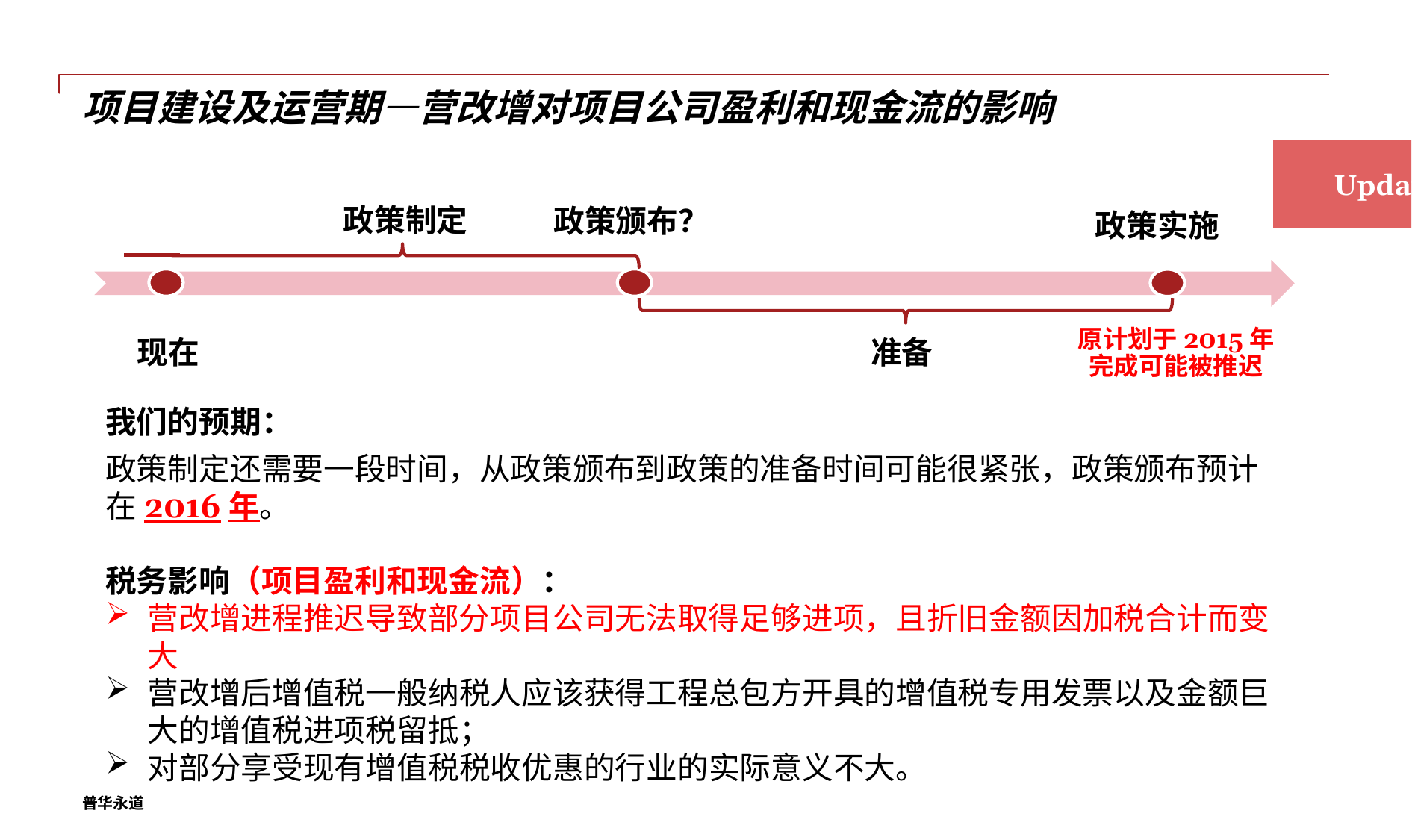

# 项目建设及运营期—营改增对项目公司盈利和现金流的影响
Updated

政策颁布？
准备
政策实施

政策制定

现在

原计划于2015年完成可能被推迟
我们的预期：
政策制定还需要一段时间，从政策颁布到政策的准备时间可能很紧张，政策颁布预计在2016年。

税务影响（项目盈利和现金流）：
营改增进程推迟导致部分项目公司无法取得足够进项，且折旧金额因加税合计而变大
营改增后增值税一般纳税人应该获得工程总包方开具的增值税专用发票以及金额巨大的增值税进项税留抵；
对部分享受现有增值税税收优惠的行业的实际意义不大。